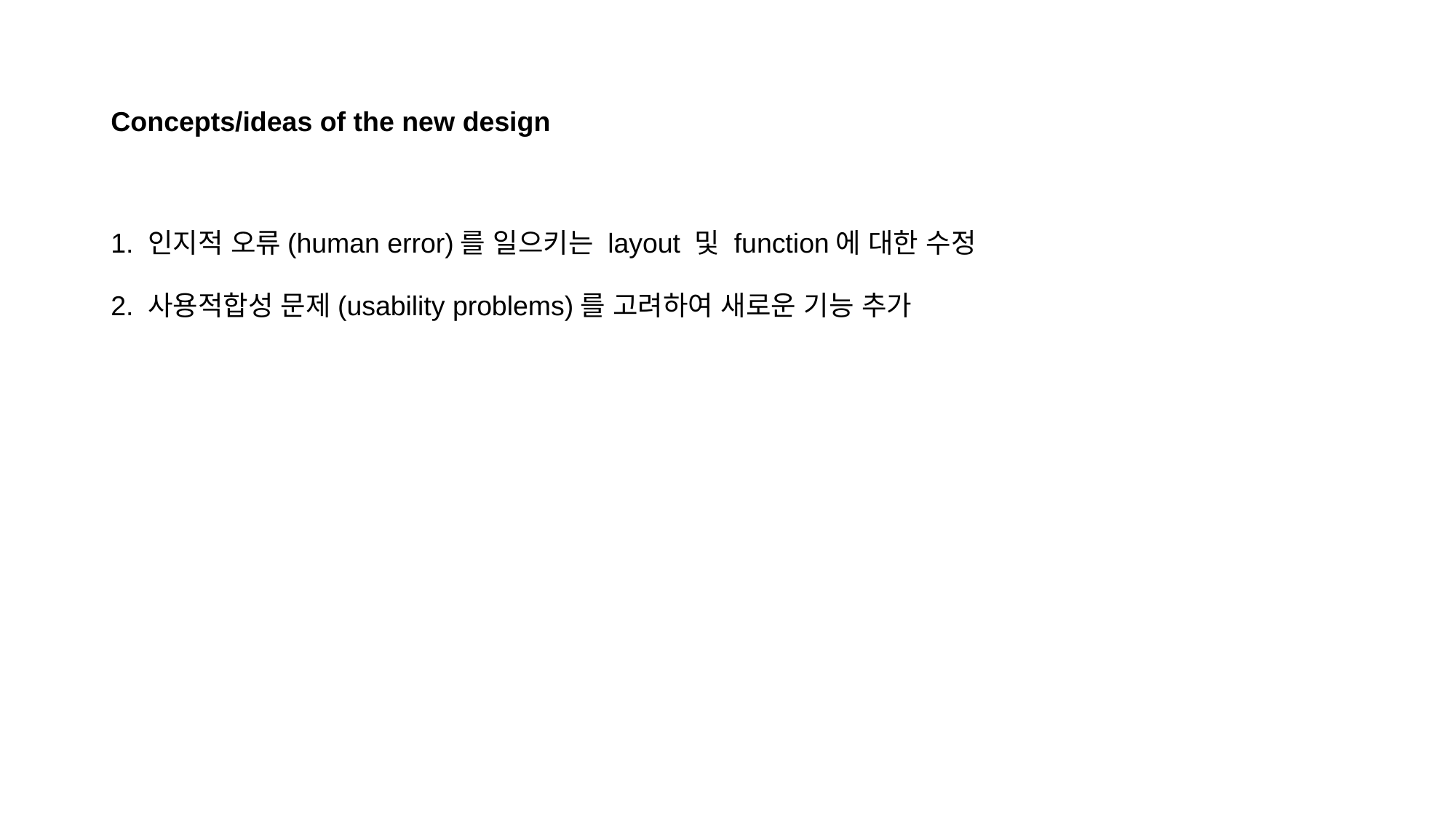

# Concepts/ideas of the new design
1. 인지적 오류(human error)를 일으키는 layout 및 function에 대한 수정
2. 사용적합성 문제(usability problems)를 고려하여 새로운 기능 추가